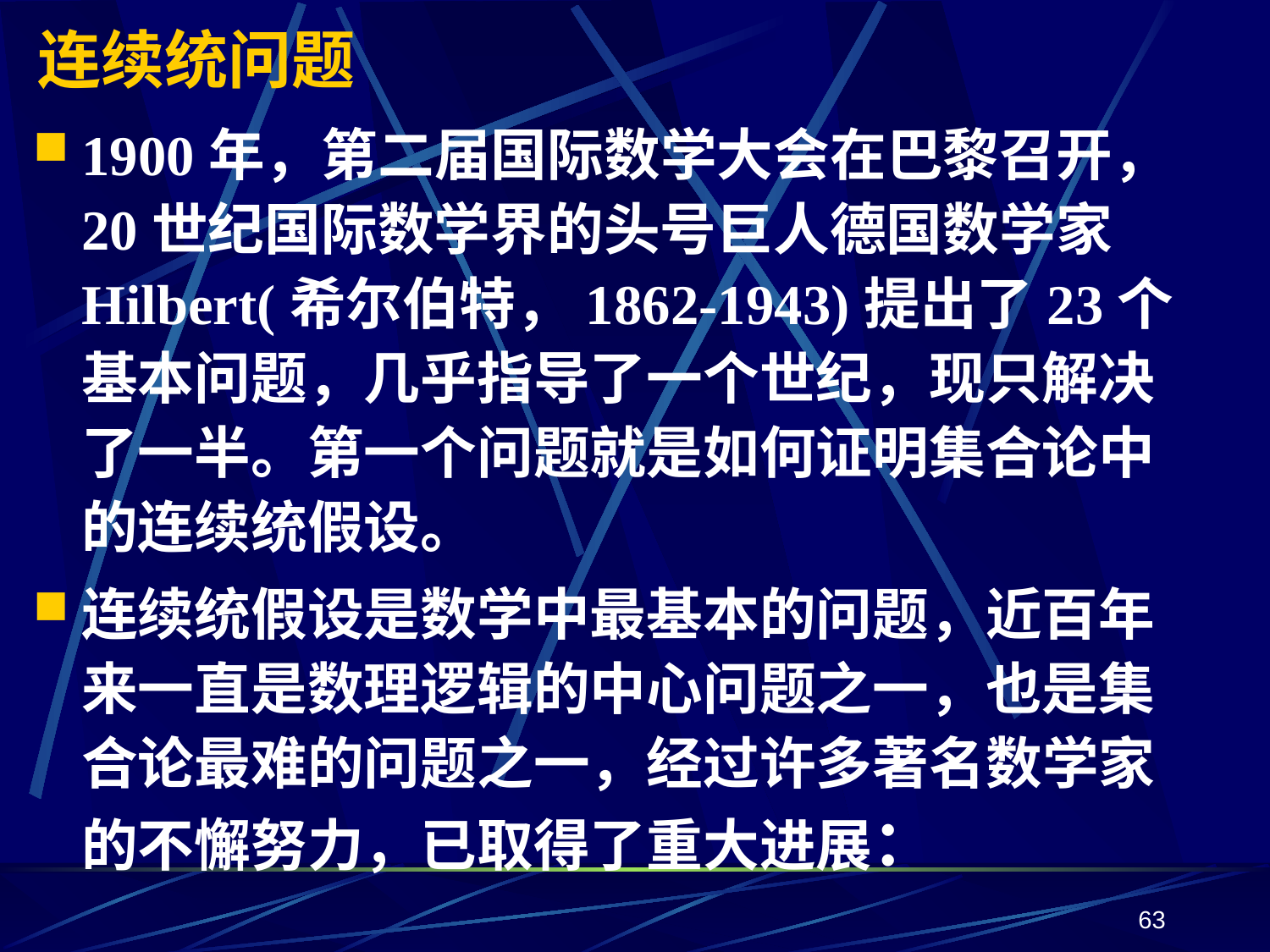

# 连续统问题
1900年，第二届国际数学大会在巴黎召开，20世纪国际数学界的头号巨人德国数学家Hilbert(希尔伯特，1862-1943)提出了23个基本问题，几乎指导了一个世纪，现只解决了一半。第一个问题就是如何证明集合论中的连续统假设。
连续统假设是数学中最基本的问题，近百年来一直是数理逻辑的中心问题之一，也是集合论最难的问题之一，经过许多著名数学家的不懈努力，已取得了重大进展：

63